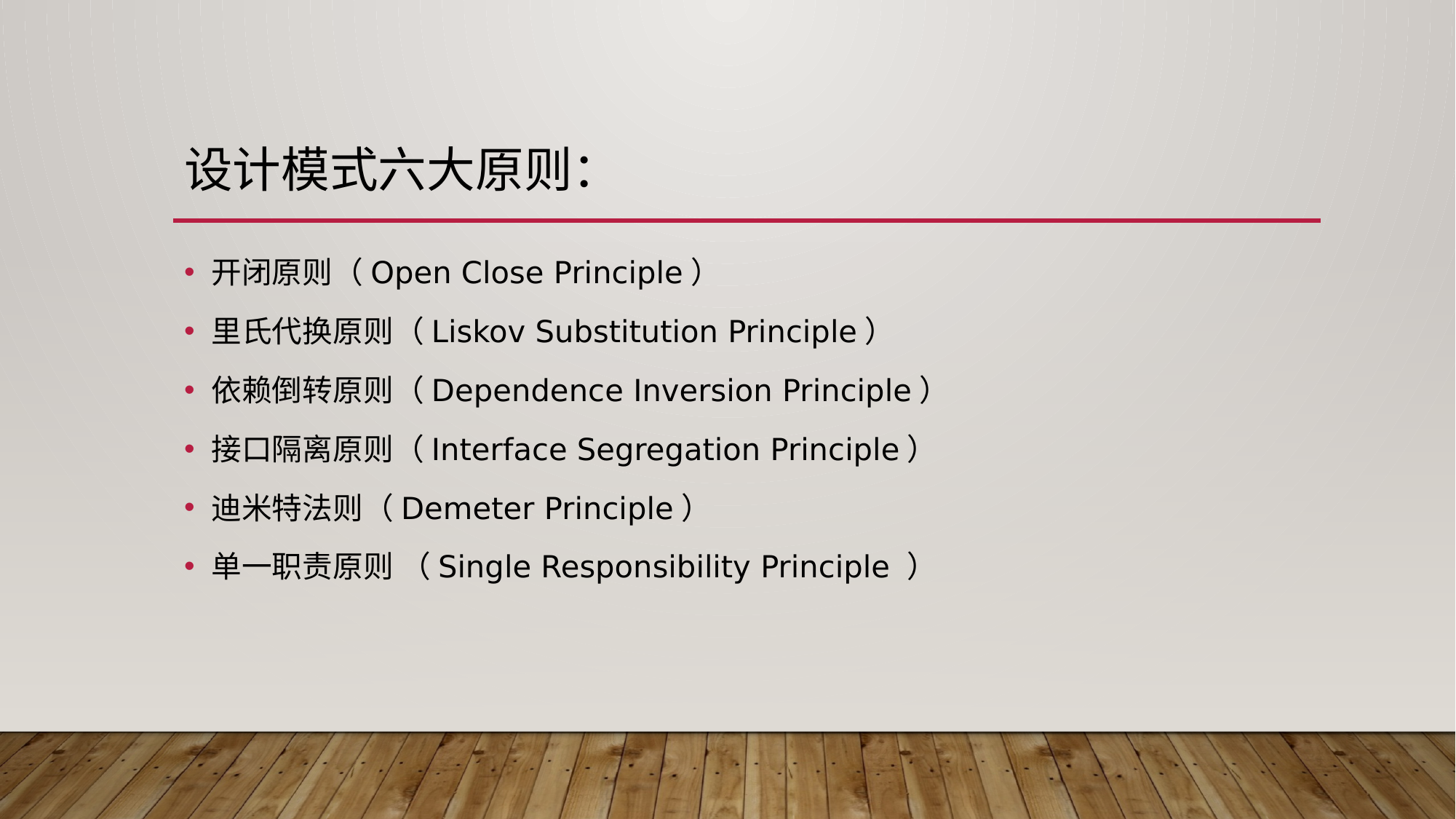

# 设计模式六大原则：
开闭原则（Open Close Principle）
里氏代换原则（Liskov Substitution Principle）
依赖倒转原则（Dependence Inversion Principle）
接口隔离原则（Interface Segregation Principle）
迪米特法则（Demeter Principle）
单一职责原则 （Single Responsibility Principle ）